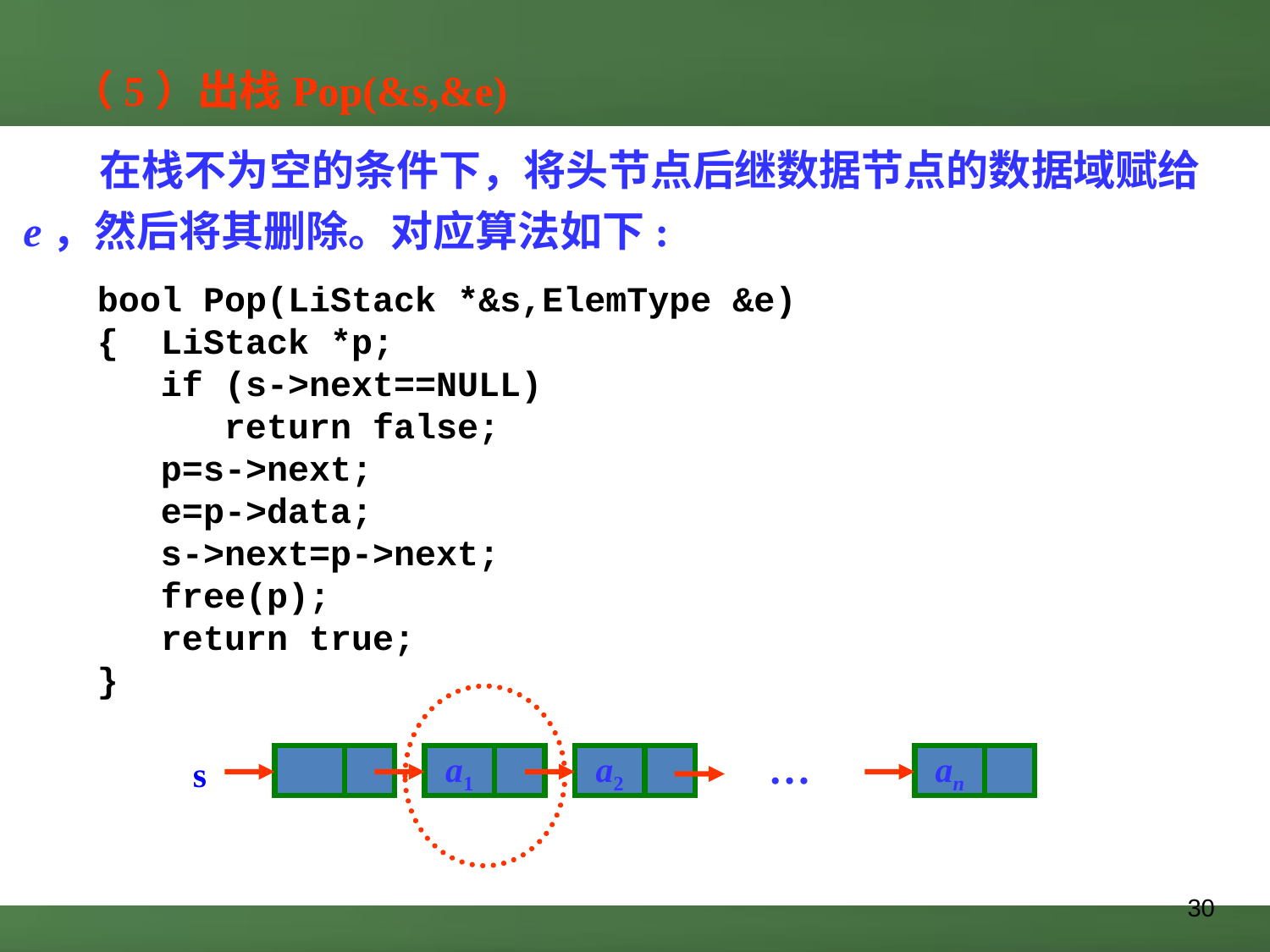

（5）出栈Pop(&s,&e)
       在栈不为空的条件下，将头节点后继数据节点的数据域赋给e，然后将其删除。对应算法如下:
bool Pop(LiStack *&s,ElemType &e)
{  LiStack *p;
   if (s->next==NULL)
	return false;
   p=s->next;
   e=p->data;
   s->next=p->next;
   free(p);
   return true;
}

…
s

a1

a2

an

30